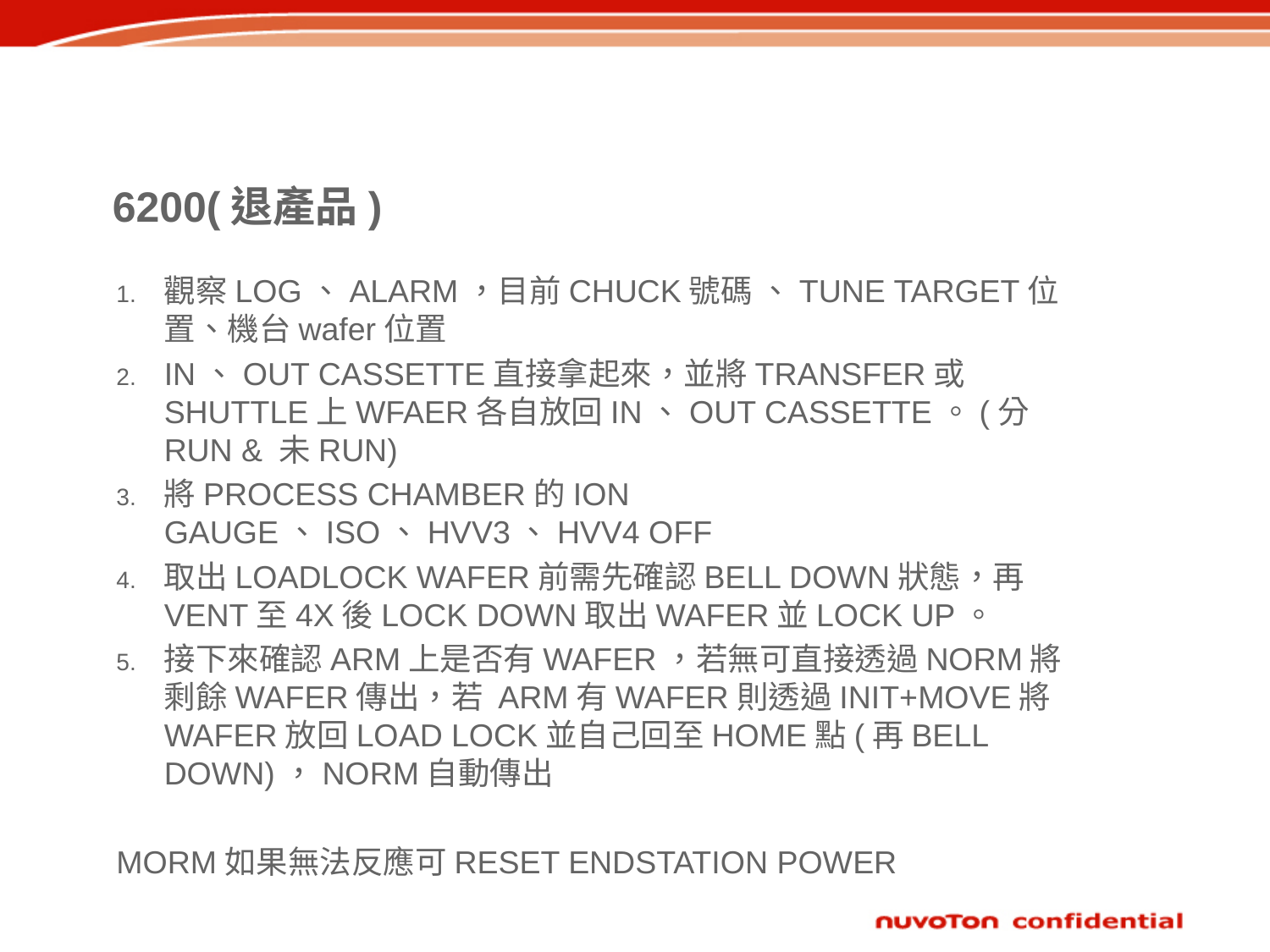

# 6200(退產品)
觀察LOG、ALARM，目前CHUCK號碼 、TUNE TARGET位置、機台wafer位置
IN、OUT CASSETTE直接拿起來，並將TRANSFER或SHUTTLE上WFAER各自放回IN、OUT CASSETTE。(分RUN & 未RUN)
將PROCESS CHAMBER的ION GAUGE、ISO、HVV3、HVV4 OFF
取出LOADLOCK WAFER前需先確認BELL DOWN狀態，再VENT至4X後LOCK DOWN取出WAFER並LOCK UP。
接下來確認ARM上是否有WAFER，若無可直接透過NORM將剩餘WAFER傳出，若 ARM有WAFER則透過INIT+MOVE將WAFER放回LOAD LOCK並自己回至HOME點(再BELL DOWN)，NORM自動傳出

MORM如果無法反應可RESET ENDSTATION POWER